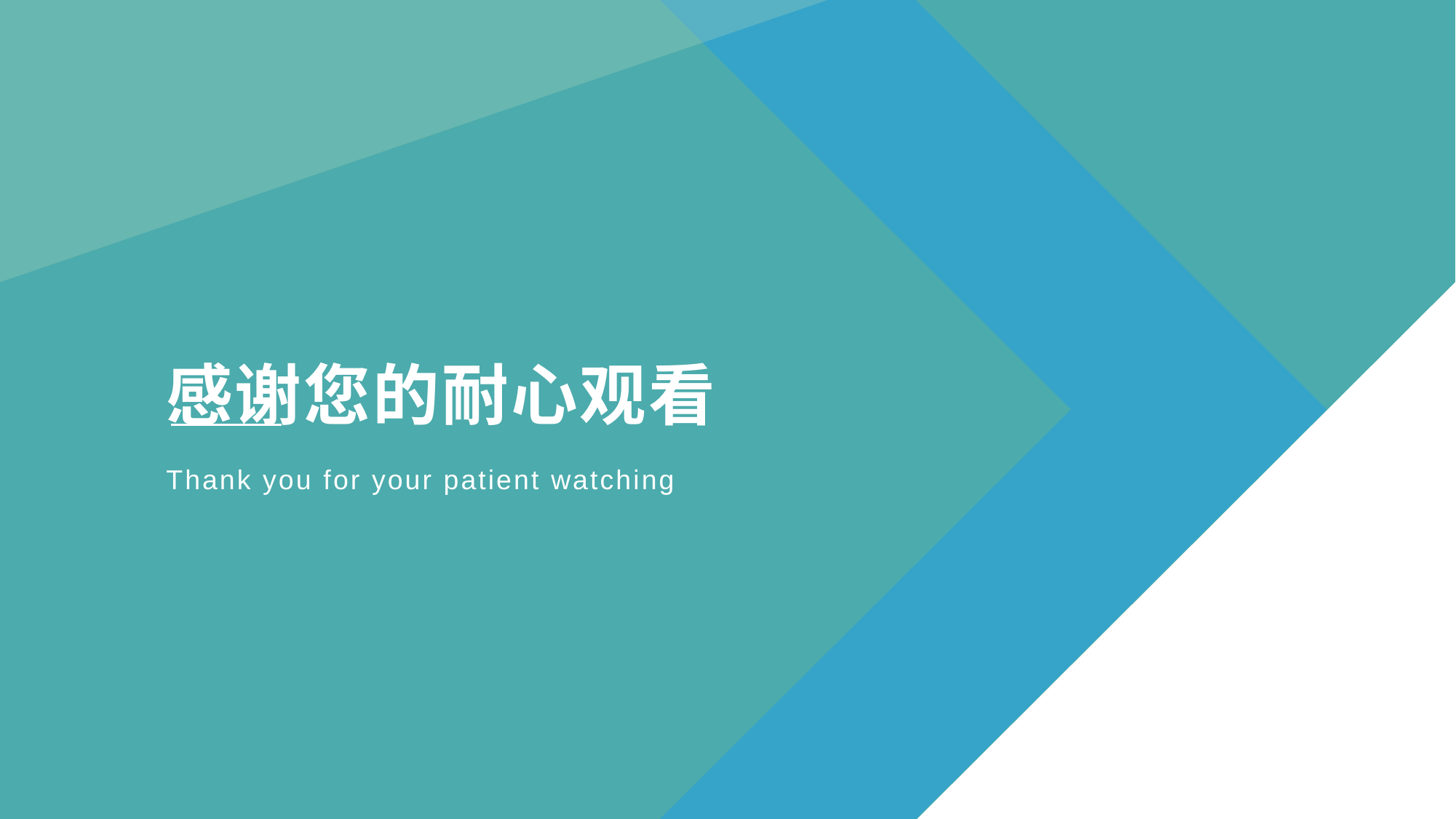

感谢您的耐心观看
Thank you for your patient watching